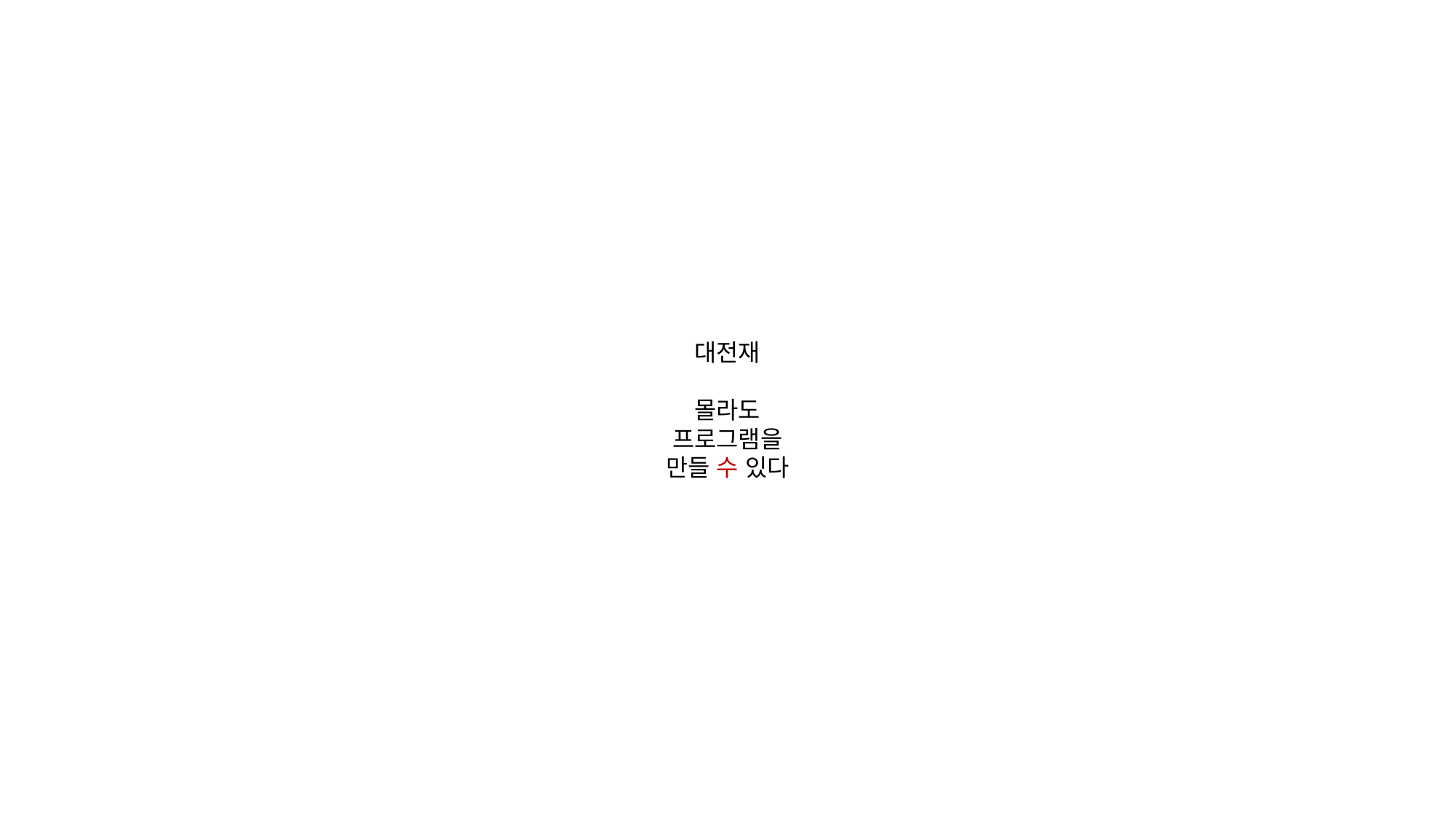

# 대전재 몰라도 프로그램을 만들 수 있다